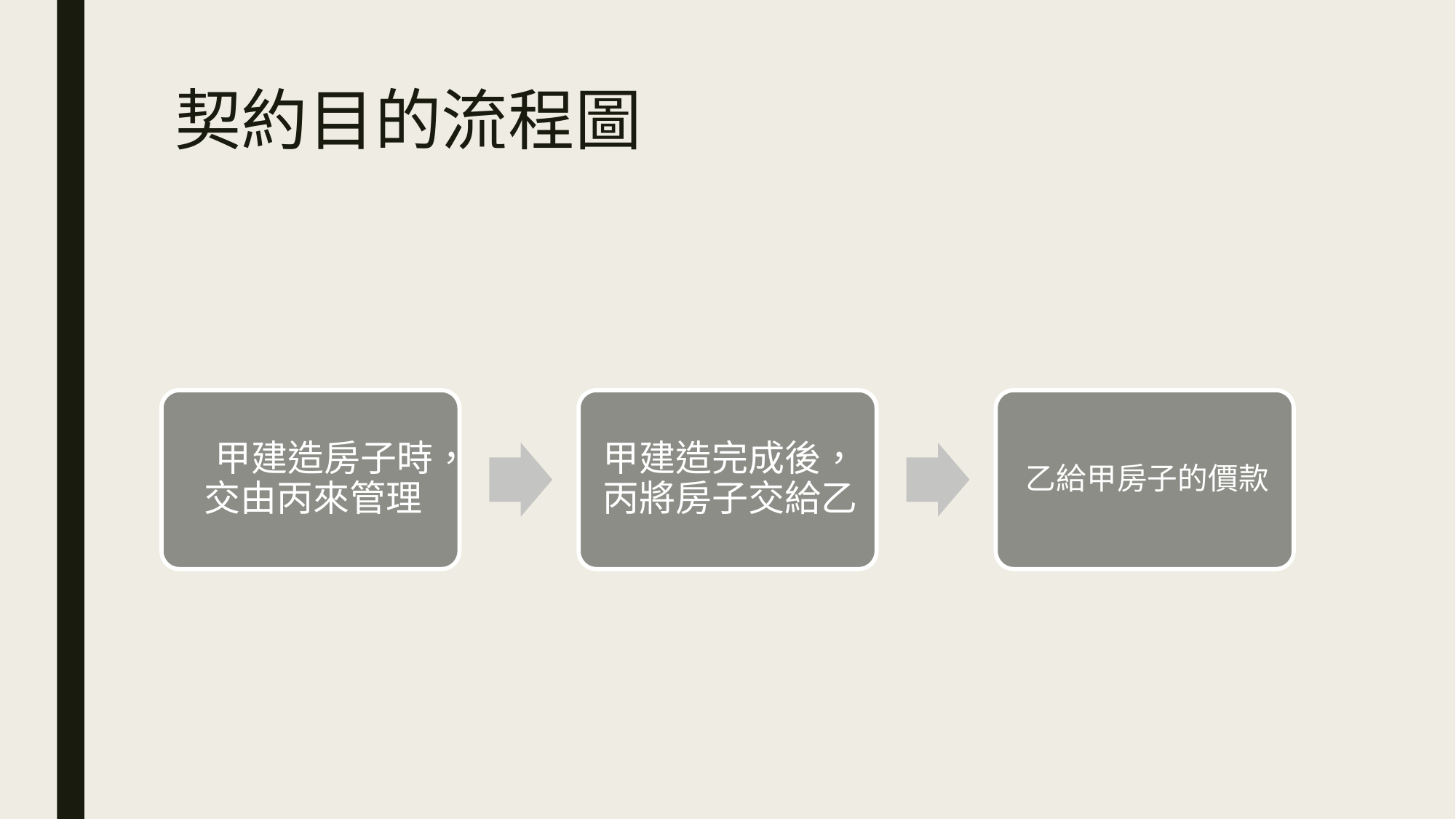

# 契約目的流程圖
甲建造房子時，交由丙來管理

甲建造完成後，丙將房子交給乙

乙給甲房子的價款